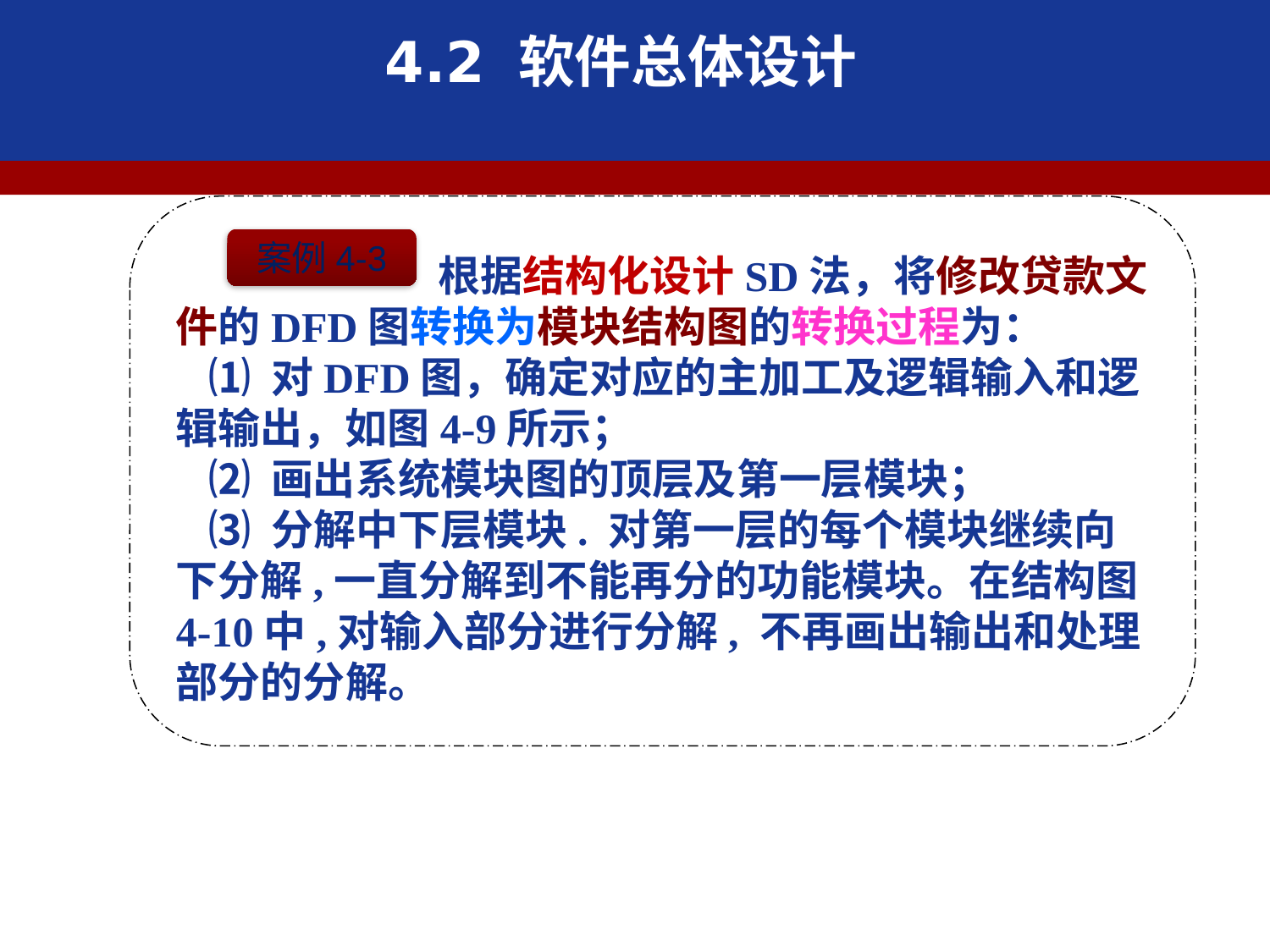

4.2 软件总体设计

案例4-3
                       根据结构化设计SD法，将修改贷款文件的DFD图转换为模块结构图的转换过程为：
⑴ 对DFD图，确定对应的主加工及逻辑输入和逻辑输出，如图4-9所示；
⑵ 画出系统模块图的顶层及第一层模块；
⑶ 分解中下层模块. 对第一层的每个模块继续向下分解,一直分解到不能再分的功能模块。在结构图4-10中,对输入部分进行分解, 不再画出输出和处理部分的分解。